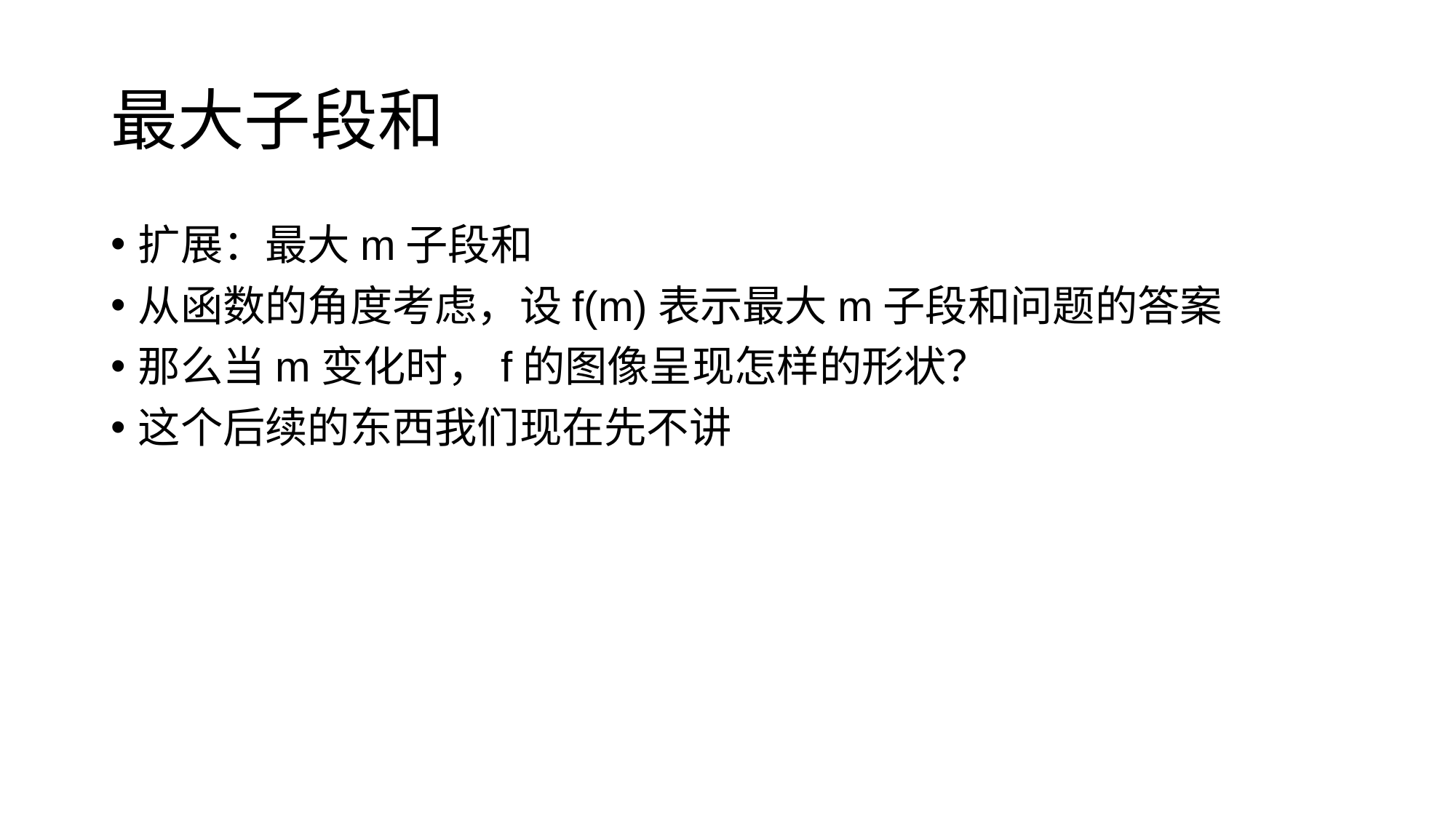

# 最大子段和
扩展：最大m子段和
从函数的角度考虑，设f(m)表示最大m子段和问题的答案
那么当m变化时，f的图像呈现怎样的形状？
这个后续的东西我们现在先不讲